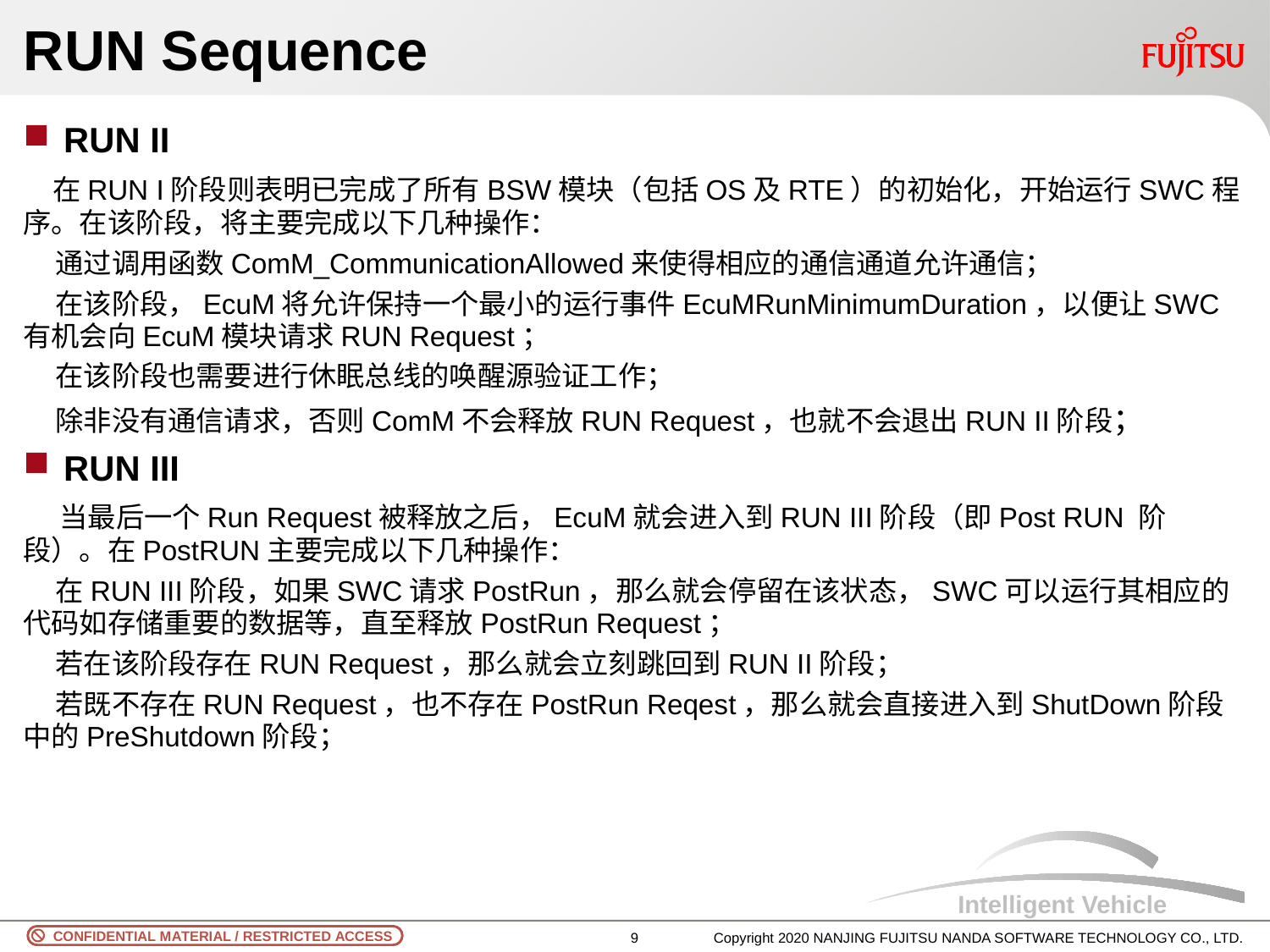

# RUN Sequence
RUN II
   在RUN I阶段则表明已完成了所有BSW模块（包括OS及RTE）的初始化，开始运行SWC程序。在该阶段，将主要完成以下几种操作：
    通过调用函数ComM_CommunicationAllowed来使得相应的通信通道允许通信；
    在该阶段，EcuM将允许保持一个最小的运行事件EcuMRunMinimumDuration，以便让SWC有机会向EcuM模块请求RUN Request；
    在该阶段也需要进行休眠总线的唤醒源验证工作；
    除非没有通信请求，否则ComM不会释放RUN Request，也就不会退出RUN II阶段；
RUN III
    当最后一个Run Request被释放之后，EcuM就会进入到RUN III阶段（即Post RUN 阶段）。在PostRUN主要完成以下几种操作：
    在RUN III阶段，如果SWC请求PostRun，那么就会停留在该状态，SWC可以运行其相应的代码如存储重要的数据等，直至释放PostRun Request；
    若在该阶段存在RUN Request，那么就会立刻跳回到RUN II阶段；
    若既不存在RUN Request，也不存在PostRun Reqest，那么就会直接进入到ShutDown阶段中的PreShutdown阶段；
9
Copyright 2020 NANJING FUJITSU NANDA SOFTWARE TECHNOLOGY CO., LTD.